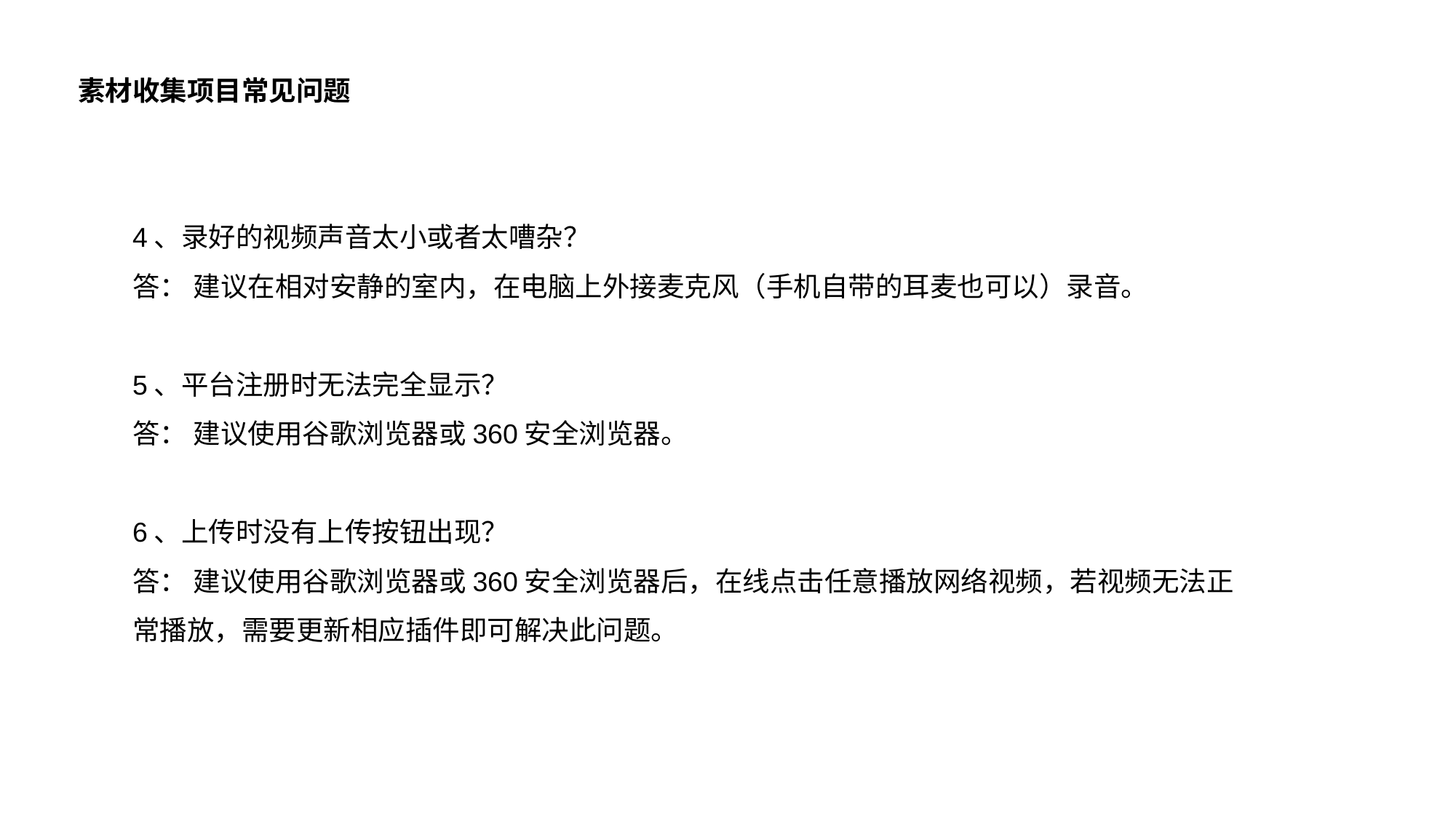

素材收集项目常见问题
4、录好的视频声音太小或者太嘈杂？
答： 建议在相对安静的室内，在电脑上外接麦克风（手机自带的耳麦也可以）录音。

5、平台注册时无法完全显示？
答： 建议使用谷歌浏览器或360安全浏览器。

6、上传时没有上传按钮出现？
答： 建议使用谷歌浏览器或360安全浏览器后，在线点击任意播放网络视频，若视频无法正常播放，需要更新相应插件即可解决此问题。